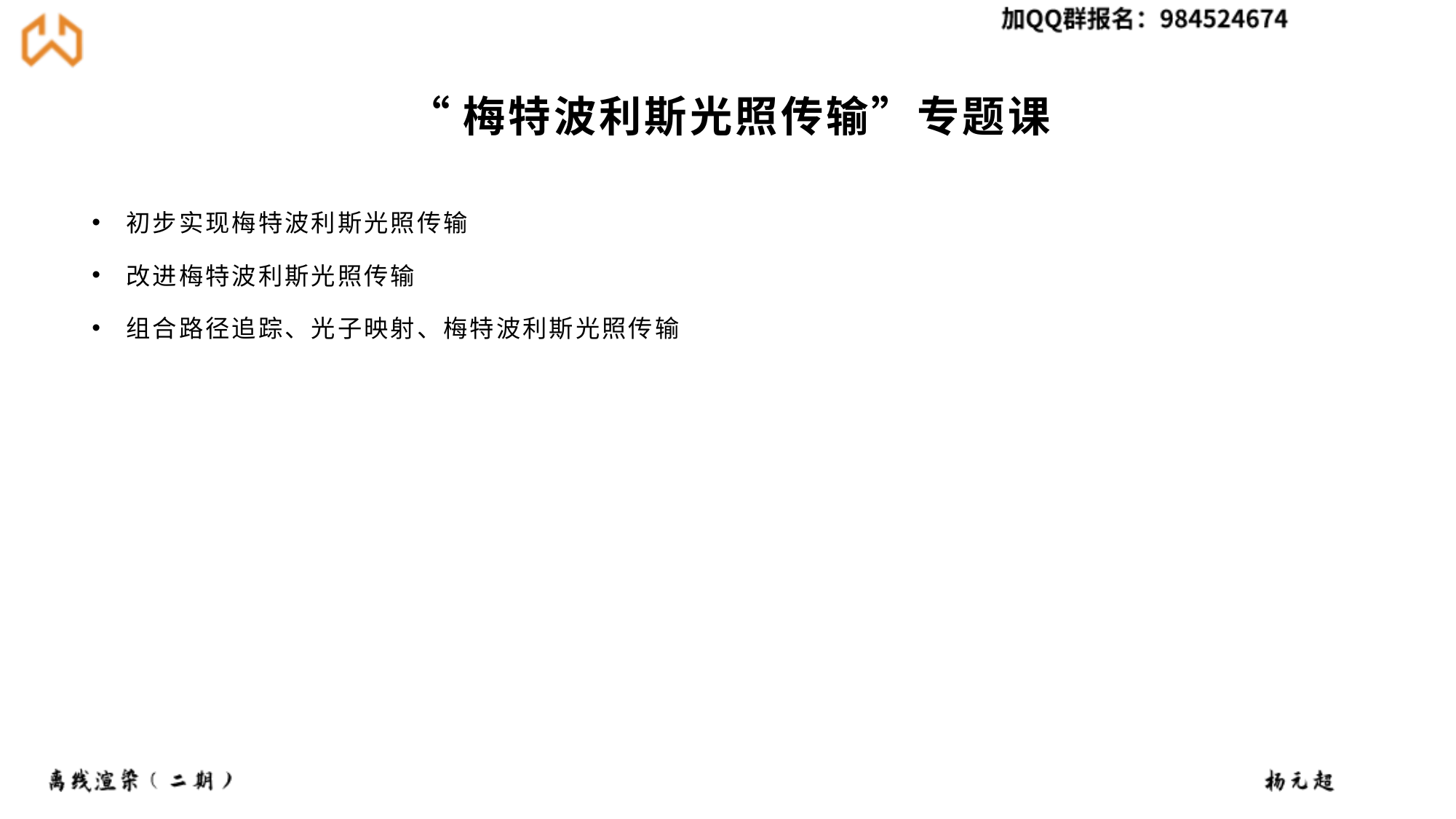

# “梅特波利斯光照传输”专题课
初步实现梅特波利斯光照传输
改进梅特波利斯光照传输
组合路径追踪、光子映射、梅特波利斯光照传输